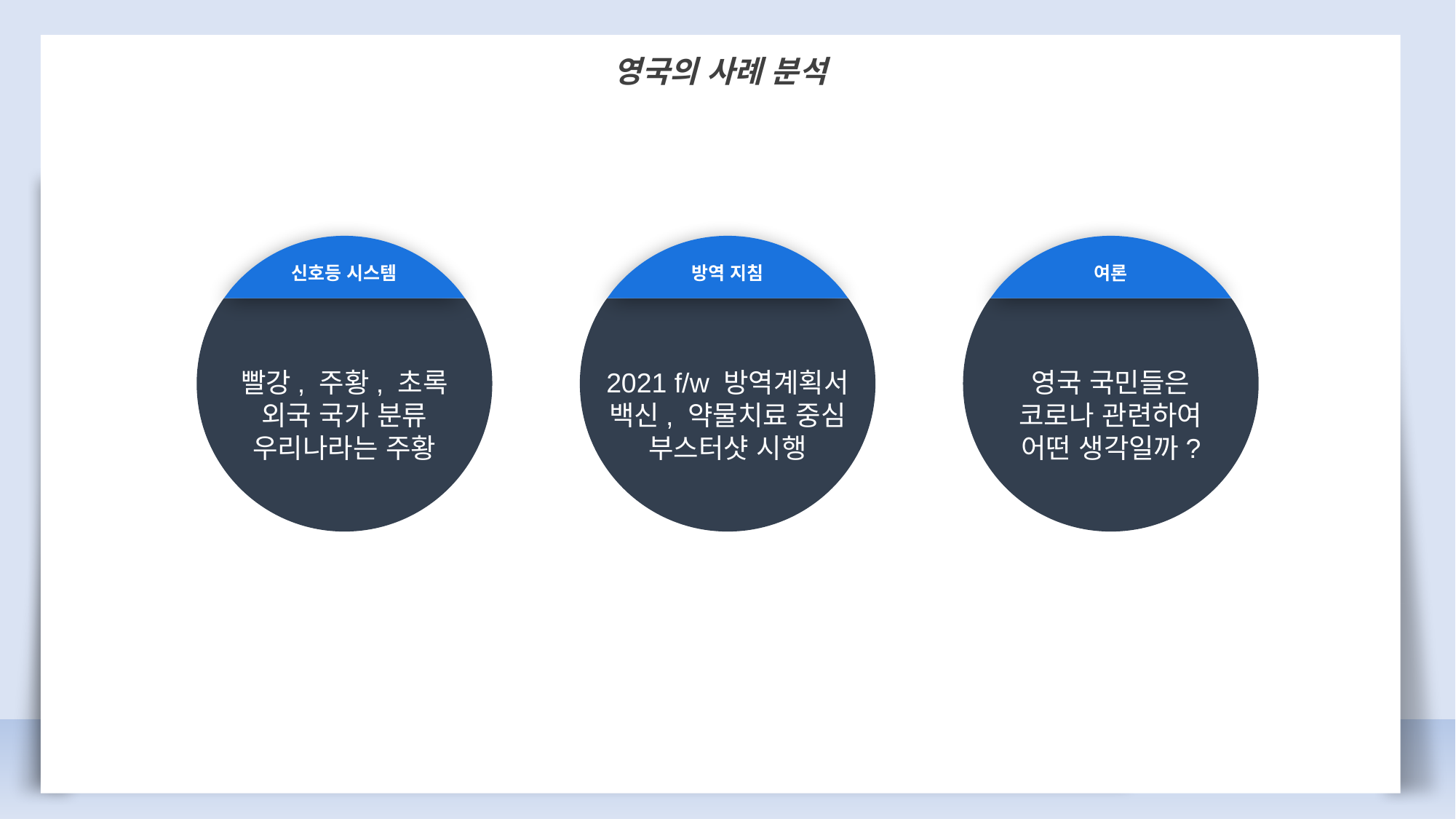

영국의 사례 분석

신호등 시스템
방역 지침
여론
빨강, 주황, 초록
외국 국가 분류
우리나라는 주황
2021 f/w 방역계획서
백신, 약물치료 중심
부스터샷 시행
영국 국민들은
코로나 관련하여
어떤 생각일까?